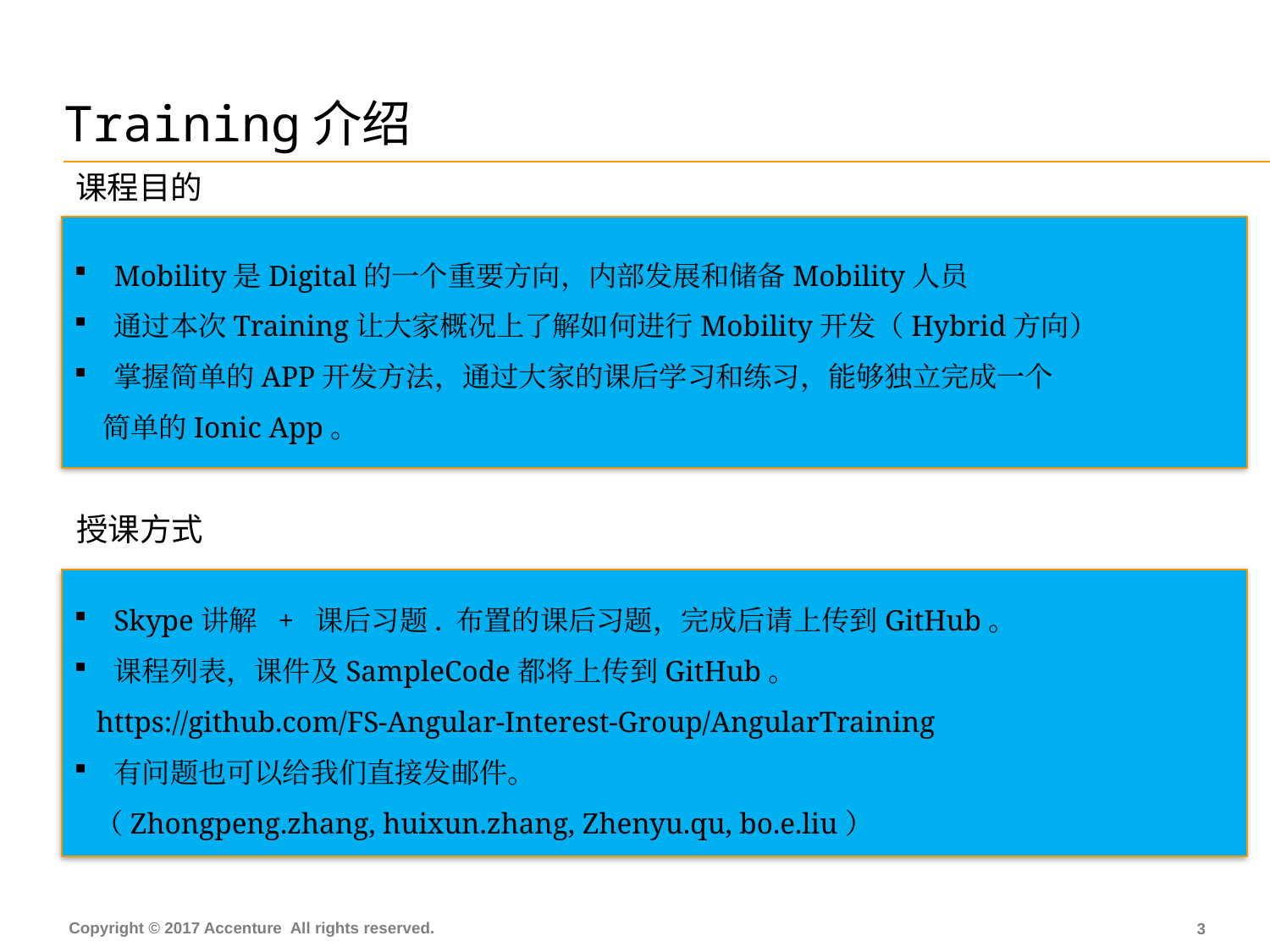

# Training介绍
课程目的
Mobility是Digital的一个重要方向，内部发展和储备Mobility人员
通过本次Training让大家概况上了解如何进行Mobility开发（Hybrid方向）
掌握简单的APP开发方法，通过大家的课后学习和练习，能够独立完成一个
   简单的Ionic App。
授课方式
Skype讲解  +  课后习题. 布置的课后习题，完成后请上传到GitHub。
课程列表，课件及SampleCode都将上传到GitHub。
   https://github.com/FS-Angular-Interest-Group/AngularTraining
有问题也可以给我们直接发邮件。
  （Zhongpeng.zhang, huixun.zhang, Zhenyu.qu, bo.e.liu）
3
Copyright © 2017 Accenture  All rights reserved.